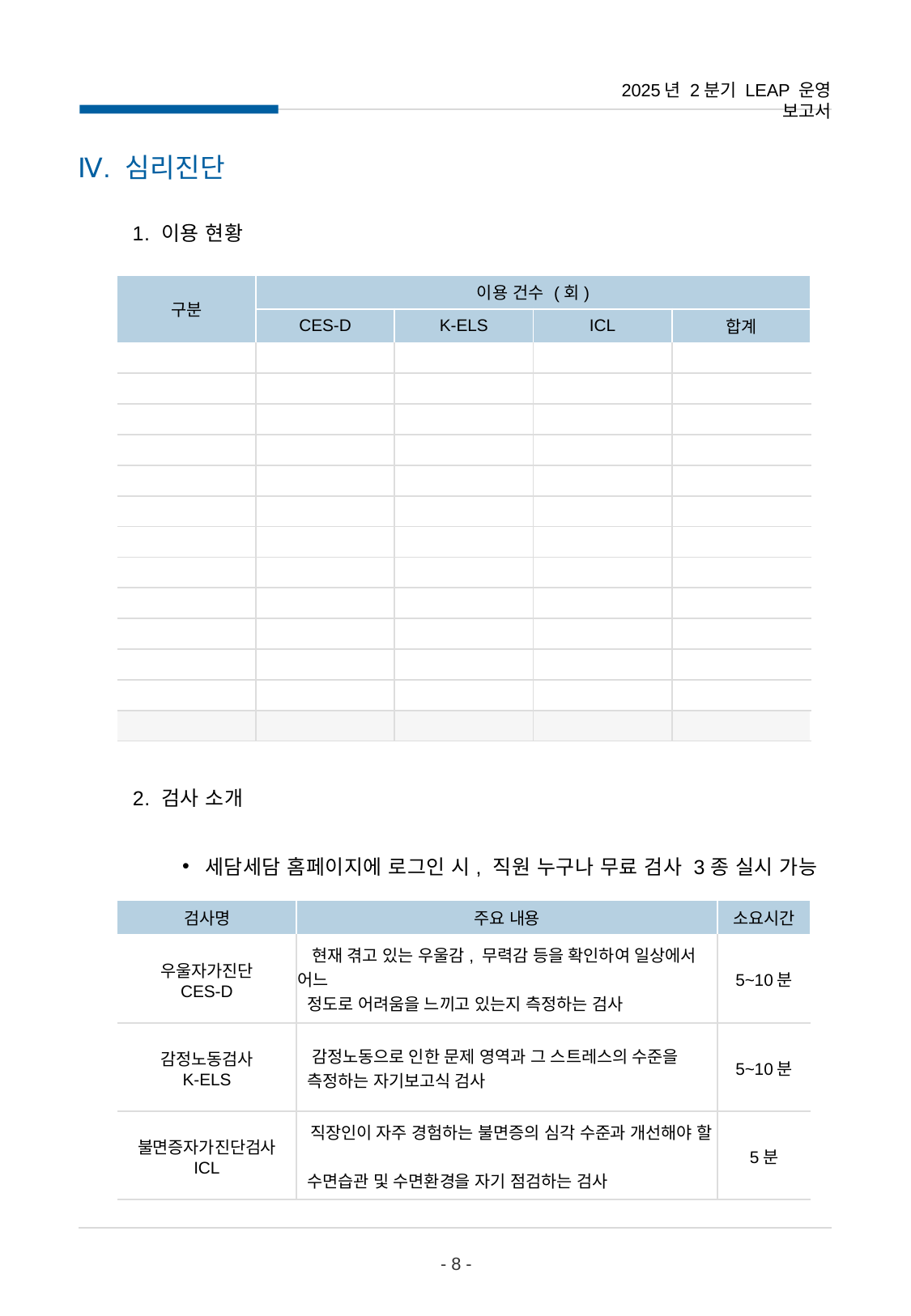

2025년 2분기 LEAP 운영 보고서

Ⅳ. 심리진단
 1. 이용 현황
| 구분 | 이용 건수 (회) |  |  |  |
| --- | --- | --- | --- | --- |
|  | CES-D | K-ELS | ICL | 합계 |
|  |  |  |  |  |
|  |  |  |  |  |
|  |  |  |  |  |
|  |  |  |  |  |
|  |  |  |  |  |
|  |  |  |  |  |
|  |  |  |  |  |
|  |  |  |  |  |
|  |  |  |  |  |
|  |  |  |  |  |
|  |  |  |  |  |
|  |  |  |  |  |
|  |  |  |  |  |
 2. 검사 소개

세담세담 홈페이지에 로그인 시, 직원 누구나 무료 검사 3종 실시 가능
| 검사명 | 주요 내용 | 소요시간 |
| --- | --- | --- |
| 우울자가진단 CES-D | 현재 겪고 있는 우울감, 무력감 등을 확인하여 일상에서 어느 정도로 어려움을 느끼고 있는지 측정하는 검사 | 5~10분 |
| 감정노동검사 K-ELS | 감정노동으로 인한 문제 영역과 그 스트레스의 수준을 측정하는 자기보고식 검사 | 5~10분 |
| 불면증자가진단검사 ICL | 직장인이 자주 경험하는 불면증의 심각 수준과 개선해야 할 수면습관 및 수면환경을 자기 점검하는 검사 | 5분 |

- 8 -